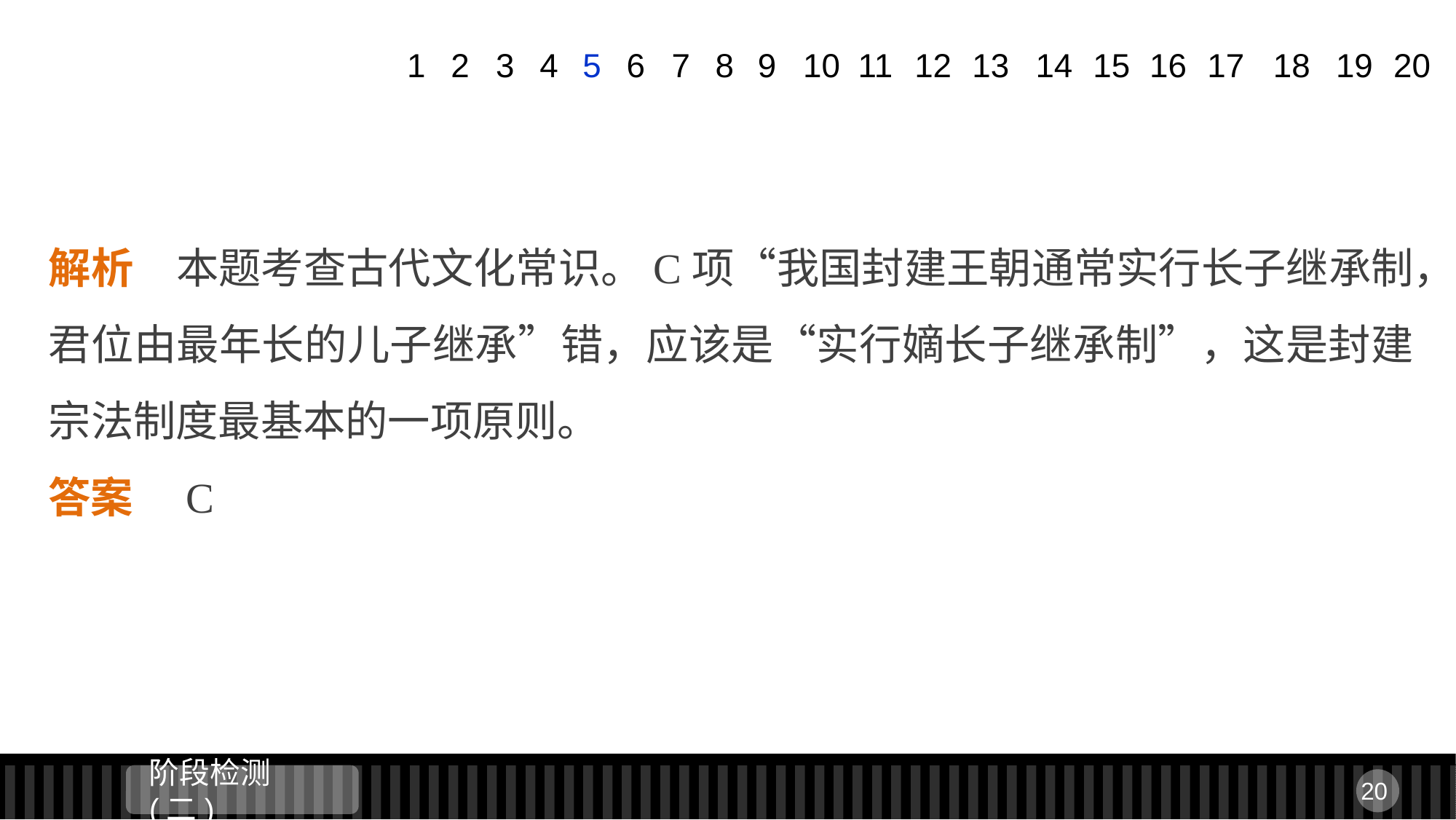

1
2
3
4
5
6
7
8
9
11
12
13
14
15
16
17
18
19
20
10
解析　本题考查古代文化常识。C项“我国封建王朝通常实行长子继承制，君位由最年长的儿子继承”错，应该是“实行嫡长子继承制”，这是封建宗法制度最基本的一项原则。
答案　C